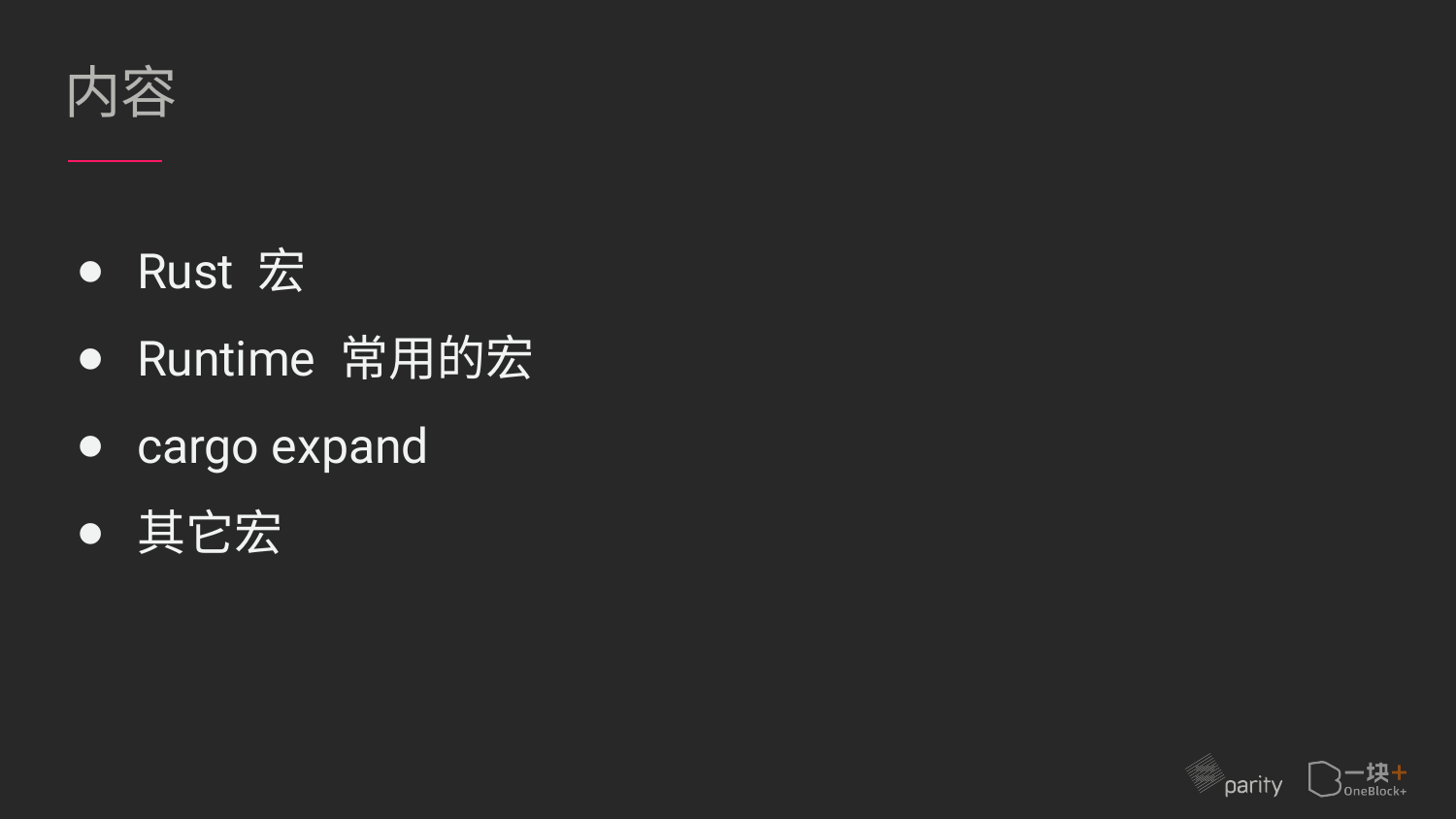

# 内容
Rust 宏
Runtime 常用的宏
cargo expand
其它宏